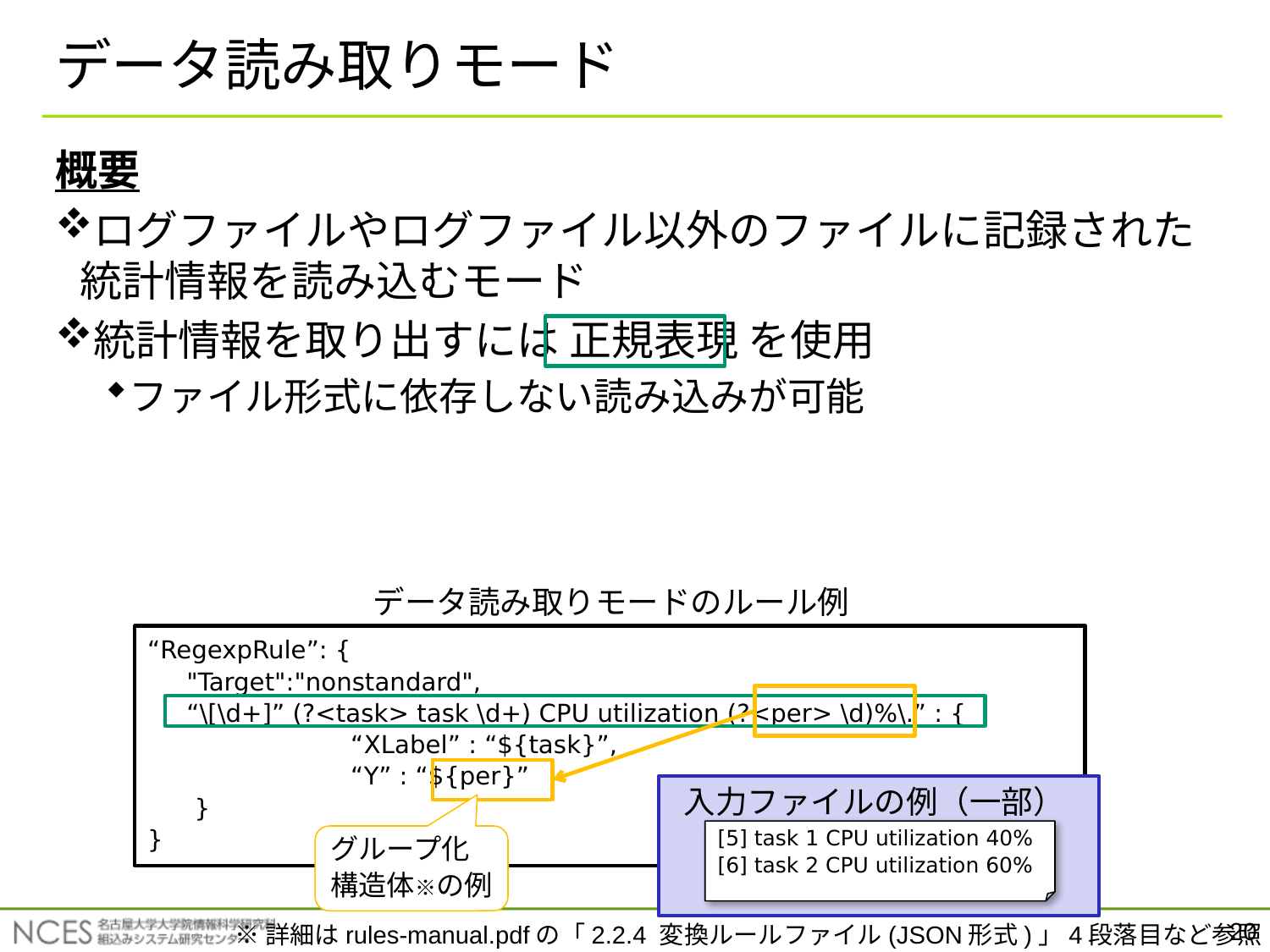

# データ読み取りモード
概要
ログファイルやログファイル以外のファイルに記録された統計情報を読み込むモード
統計情報を取り出すには 正規表現 を使用
ファイル形式に依存しない読み込みが可能

データ読み取りモードのルール例
“RegexpRule”: {
     "Target":"nonstandard",
     “\[\d+]” (?<task> task \d+) CPU utilization (?<per> \d)%\.” : {
                          “XLabel” : “${task}”,
                          “Y” : “${per}”
      }
}

入力ファイルの例（一部）
[5] task 1 CPU utilization 40%
[6] task 2 CPU utilization 60%

グループ化
構造体※の例
20
※詳細はrules-manual.pdfの「2.2.4 変換ルールファイル(JSON形式)」4段落目など参照